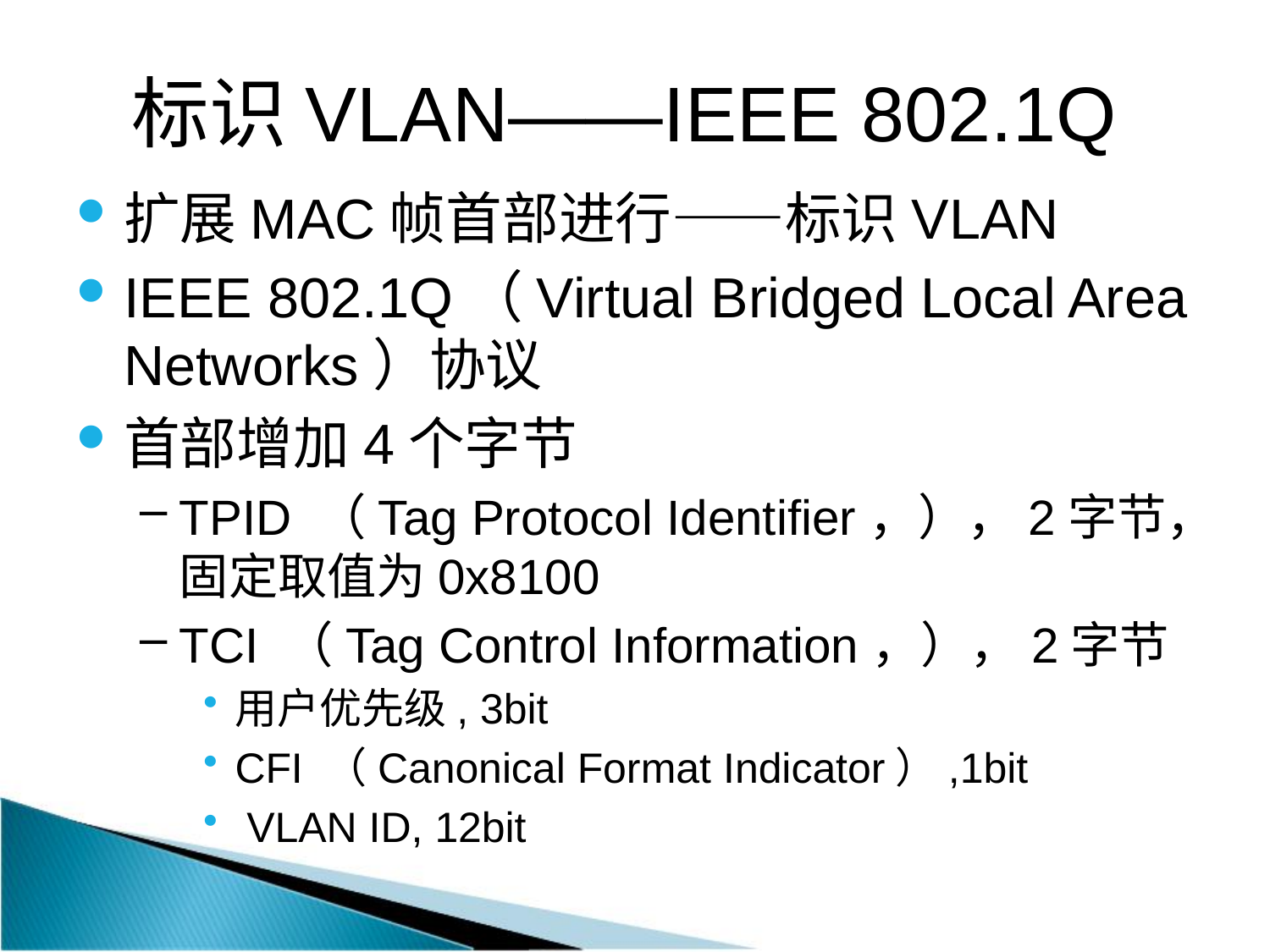

标识VLAN——IEEE 802.1Q
扩展MAC帧首部进行——标识VLAN
IEEE 802.1Q（Virtual Bridged Local Area Networks）协议
首部增加4个字节
TPID （Tag Protocol Identifier，），2字节，固定取值为0x8100
TCI （Tag Control Information，），2字节
用户优先级, 3bit
CFI （Canonical Format Indicator）,1bit
 VLAN ID, 12bit